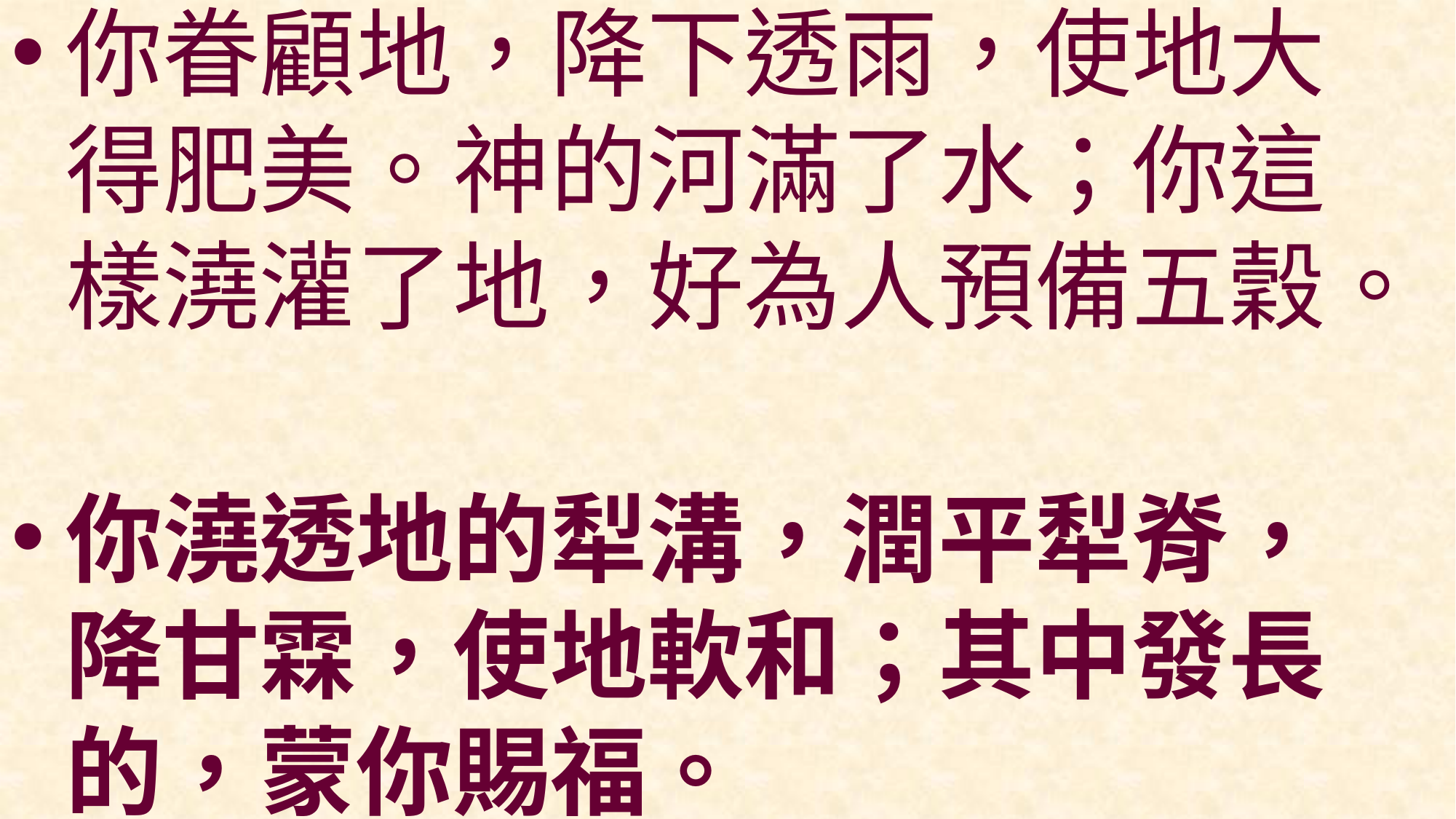

你眷顧地，降下透雨，使地大得肥美。神的河滿了水；你這樣澆灌了地，好為人預備五穀。
你澆透地的犁溝，潤平犁脊，降甘霖，使地軟和；其中發長的，蒙你賜福。